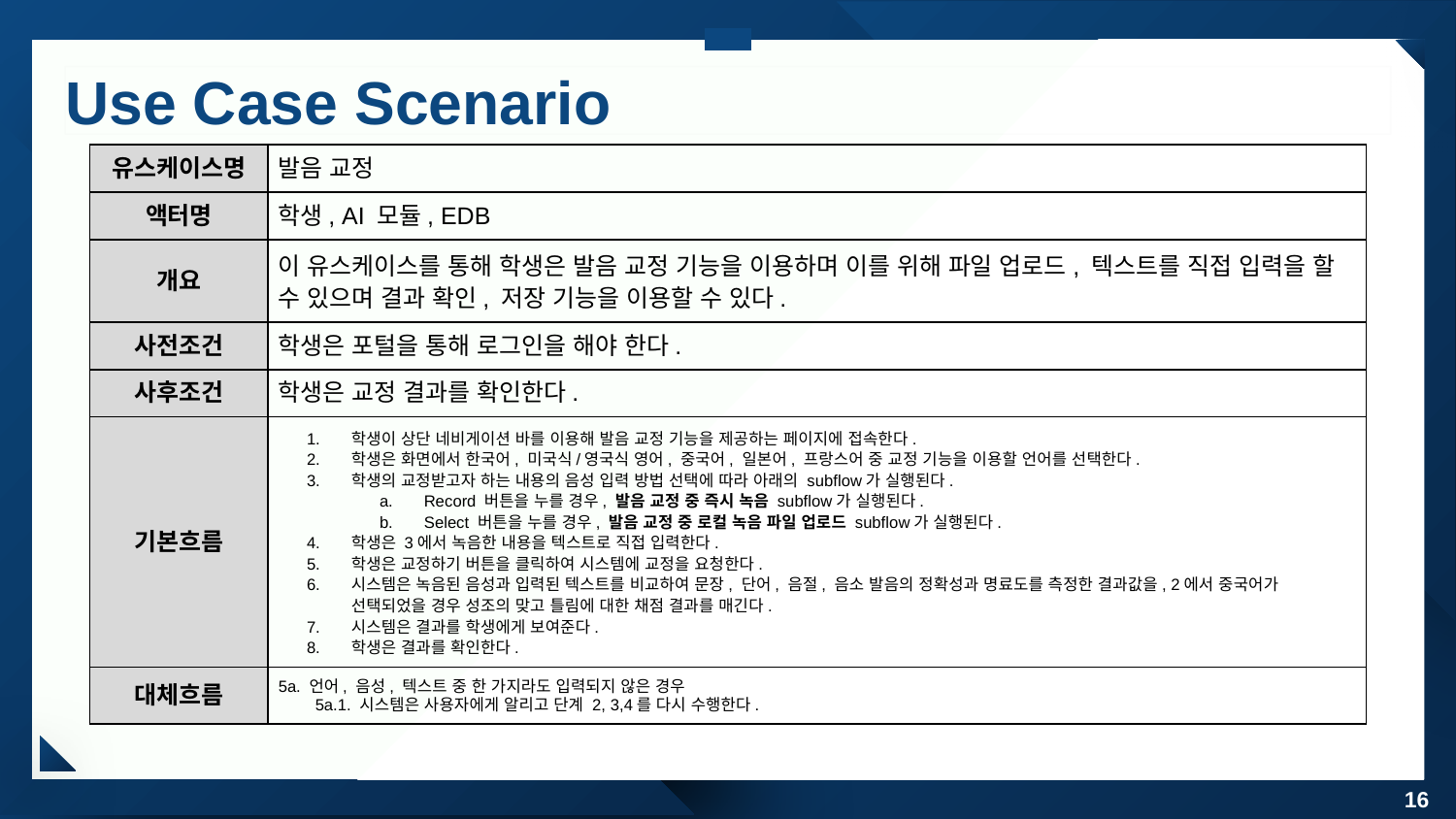

# Use Case Scenario
| 유스케이스명 | 발음 교정 |
| --- | --- |
| 액터명 | 학생, AI 모듈, EDB |
| 개요 | 이 유스케이스를 통해 학생은 발음 교정 기능을 이용하며 이를 위해 파일 업로드, 텍스트를 직접 입력을 할 수 있으며 결과 확인, 저장 기능을 이용할 수 있다. |
| 사전조건 | 학생은 포털을 통해 로그인을 해야 한다. |
| 사후조건 | 학생은 교정 결과를 확인한다. |
| 기본흐름 | 학생이 상단 네비게이션 바를 이용해 발음 교정 기능을 제공하는 페이지에 접속한다. 학생은 화면에서 한국어, 미국식/영국식 영어, 중국어, 일본어, 프랑스어 중 교정 기능을 이용할 언어를 선택한다. 학생의 교정받고자 하는 내용의 음성 입력 방법 선택에 따라 아래의 subflow가 실행된다. Record 버튼을 누를 경우, 발음 교정 중 즉시 녹음 subflow가 실행된다. Select 버튼을 누를 경우, 발음 교정 중 로컬 녹음 파일 업로드 subflow가 실행된다. 학생은 3에서 녹음한 내용을 텍스트로 직접 입력한다. 학생은 교정하기 버튼을 클릭하여 시스템에 교정을 요청한다. 시스템은 녹음된 음성과 입력된 텍스트를 비교하여 문장, 단어, 음절, 음소 발음의 정확성과 명료도를 측정한 결과값을, 2에서 중국어가 선택되었을 경우 성조의 맞고 틀림에 대한 채점 결과를 매긴다. 시스템은 결과를 학생에게 보여준다. 학생은 결과를 확인한다. |
| 대체흐름 | 5a. 언어, 음성, 텍스트 중 한 가지라도 입력되지 않은 경우 5a.1. 시스템은 사용자에게 알리고 단계 2, 3,4를 다시 수행한다. |
16